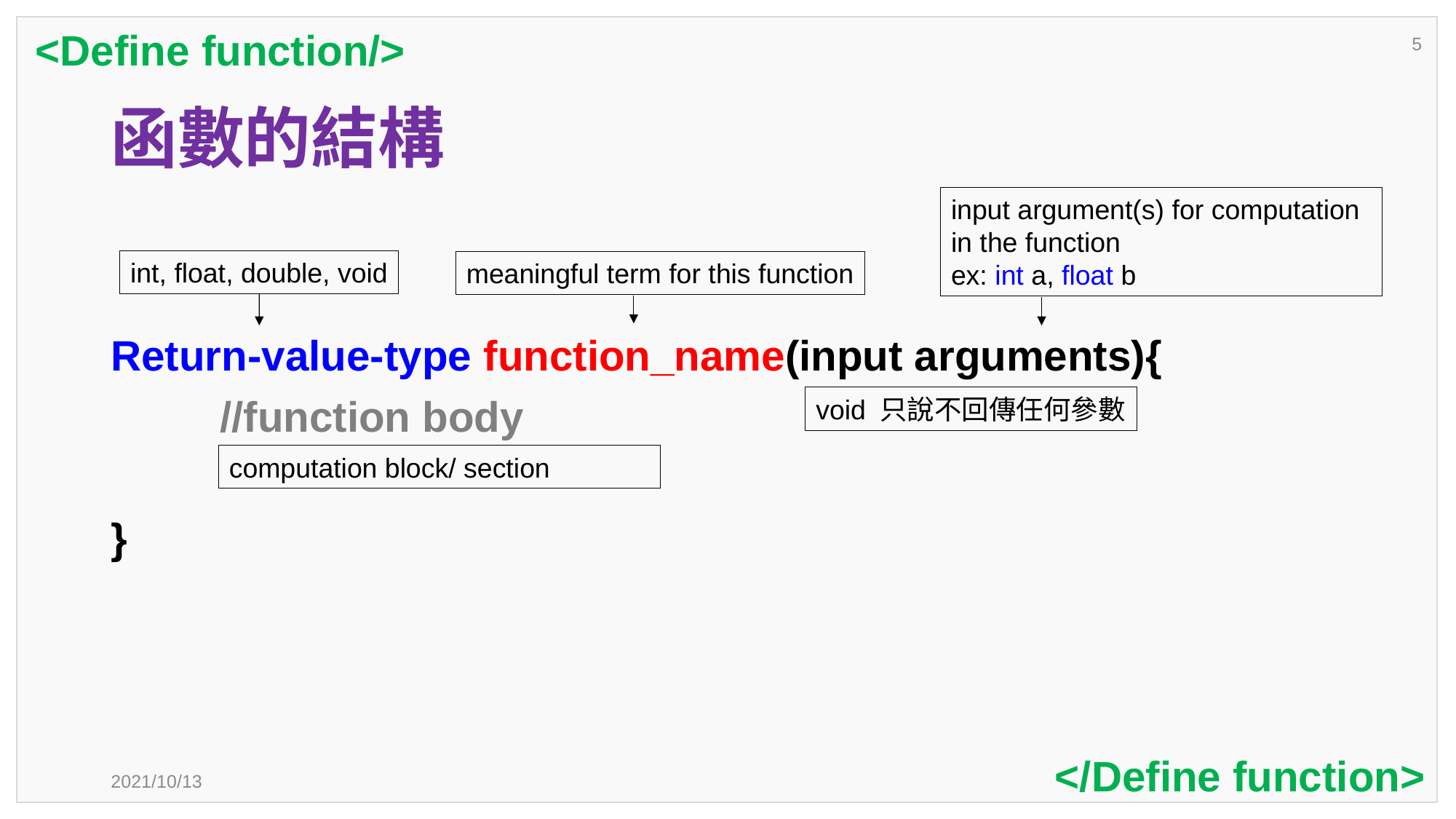

<Define function/>
5
# 函數的結構
input argument(s) for computation in the function
ex: int a, float b

Return-value-type function_name(input arguments){
	//function body

}
int, float, double, void
meaningful term for this function
void 只說不回傳任何參數
computation block/ section
</Define function>
2021/10/13